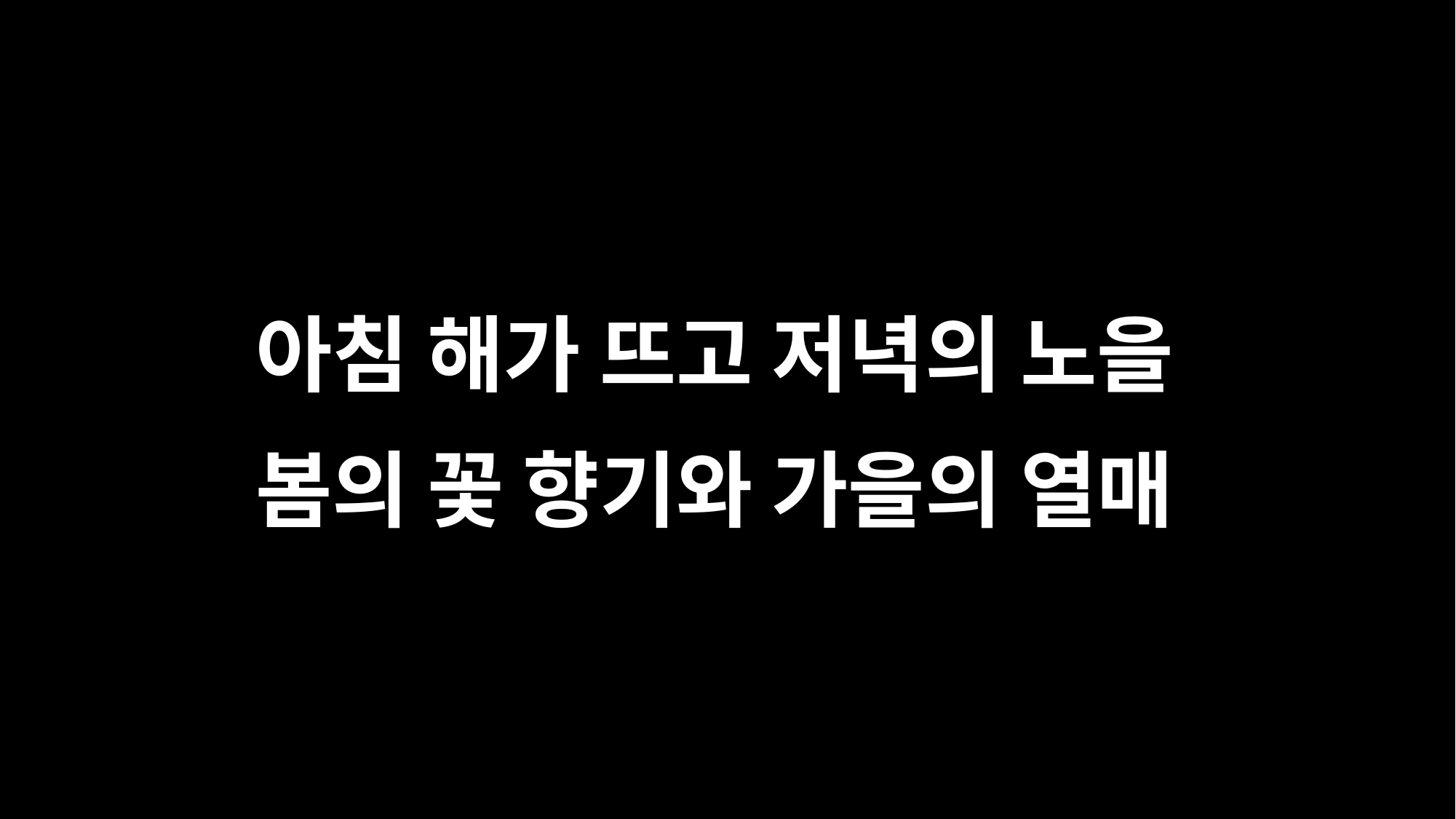

아침 해가 뜨고 저녁의 노을
봄의 꽃 향기와 가을의 열매